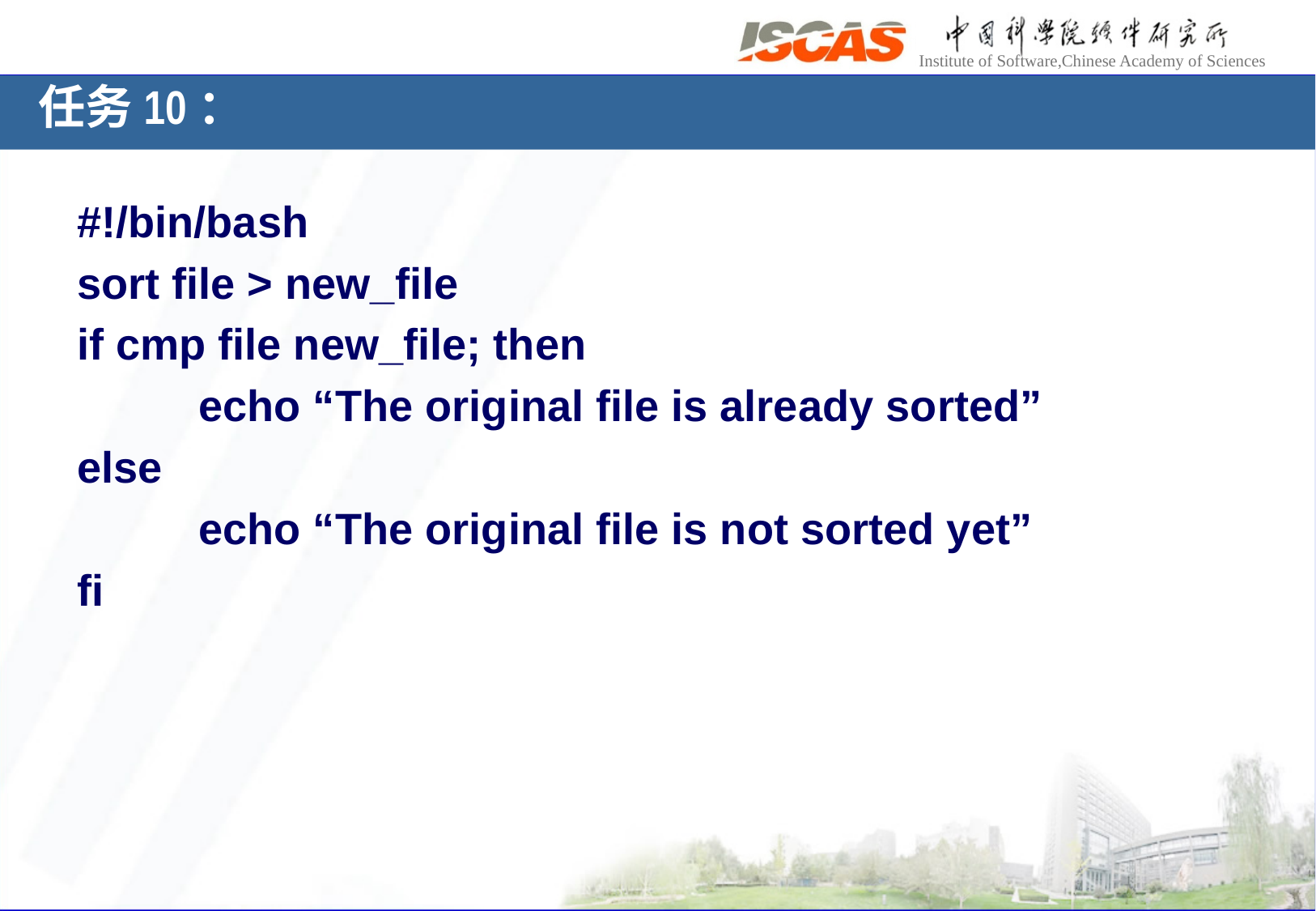

# 任务10：
#!/bin/bash
sort file > new_file
if cmp file new_file; then
	echo “The original file is already sorted”
else
	echo “The original file is not sorted yet”
fi